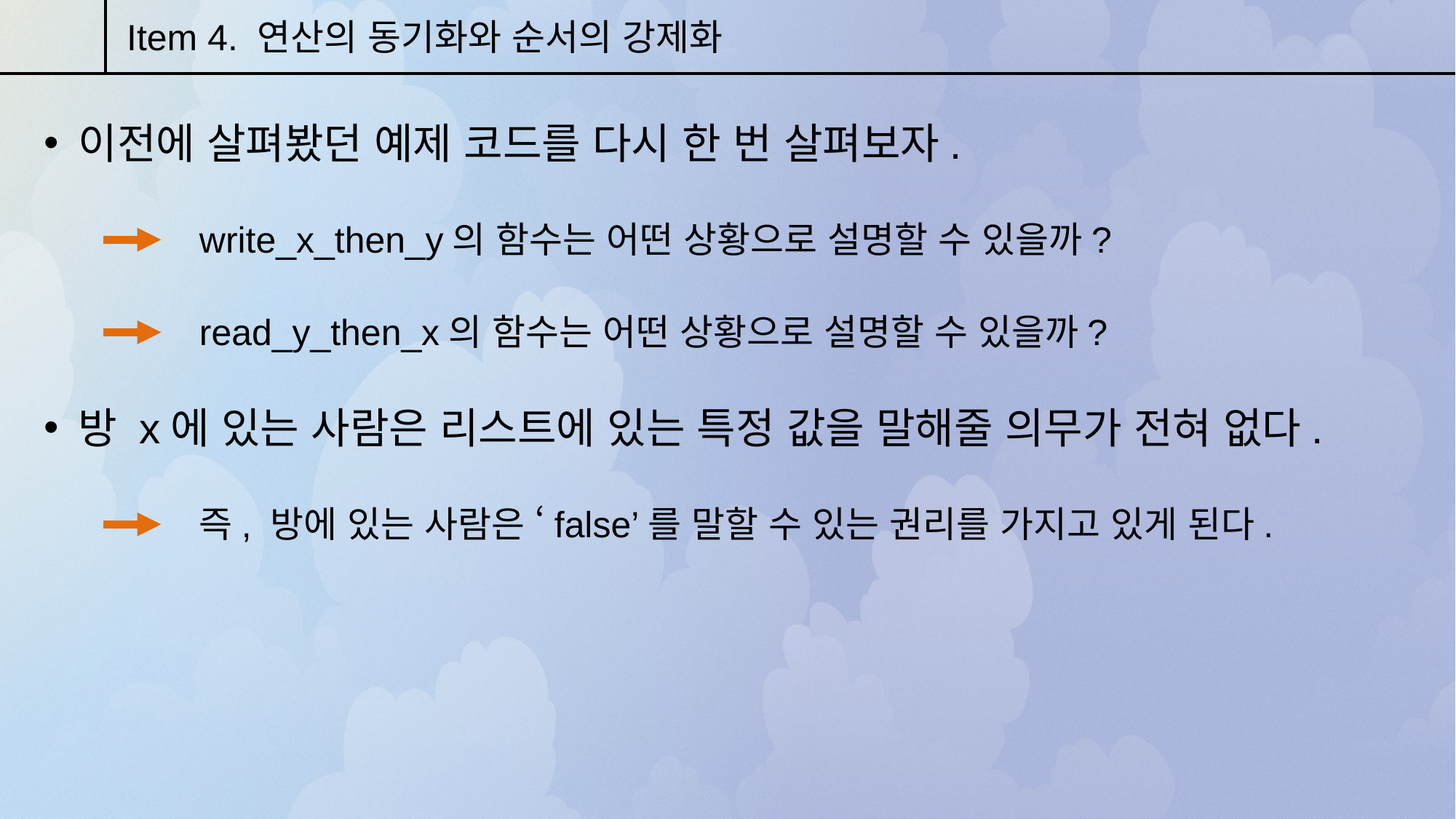

Item 4. 연산의 동기화와 순서의 강제화
이전에 살펴봤던 예제 코드를 다시 한 번 살펴보자.
write_x_then_y의 함수는 어떤 상황으로 설명할 수 있을까?
read_y_then_x의 함수는 어떤 상황으로 설명할 수 있을까?
방 x에 있는 사람은 리스트에 있는 특정 값을 말해줄 의무가 전혀 없다.
즉, 방에 있는 사람은 ‘false’를 말할 수 있는 권리를 가지고 있게 된다.